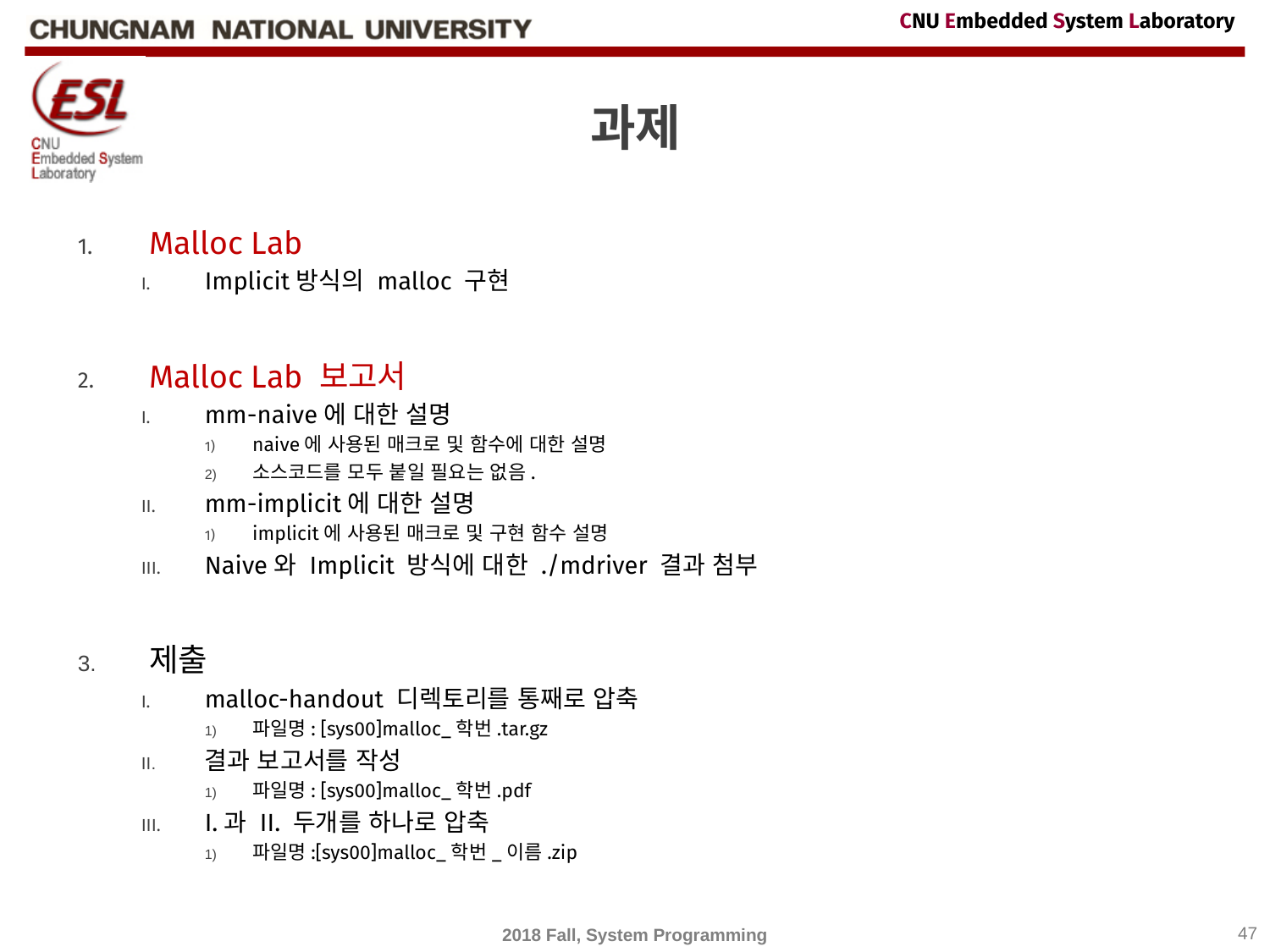

# 과제
Malloc Lab
Implicit방식의 malloc 구현

Malloc Lab 보고서
mm-naive에 대한 설명
naive에 사용된 매크로 및 함수에 대한 설명
소스코드를 모두 붙일 필요는 없음.
mm-implicit에 대한 설명
implicit에 사용된 매크로 및 구현 함수 설명
Naive와 Implicit 방식에 대한 ./mdriver 결과 첨부

제출
malloc-handout 디렉토리를 통째로 압축
파일명: [sys00]malloc_학번.tar.gz
결과 보고서를 작성
파일명: [sys00]malloc_학번.pdf
I.과 II. 두개를 하나로 압축
파일명:[sys00]malloc_학번_이름.zip
2018 Fall, System Programming
47